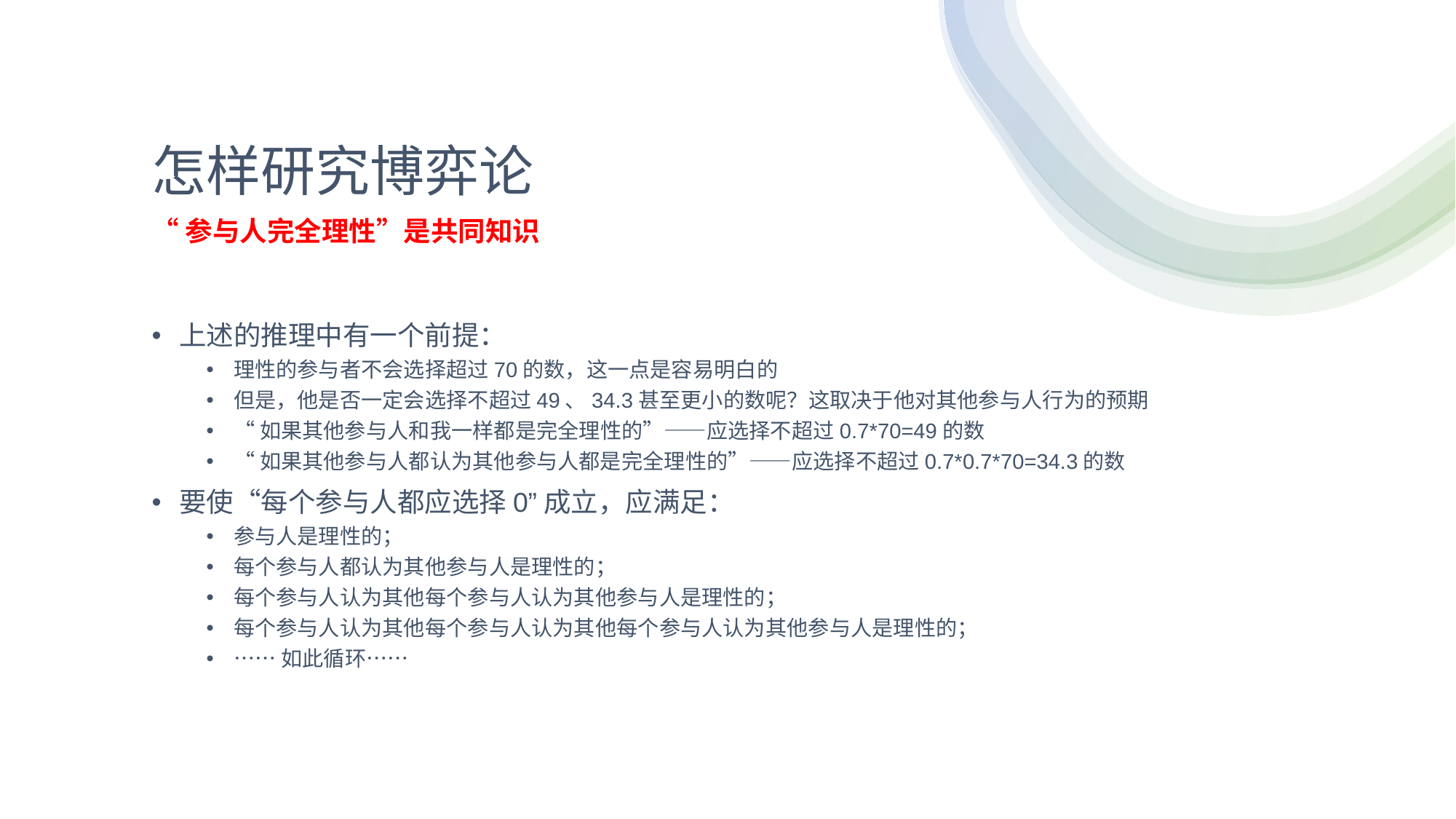

# 怎样研究博弈论
“参与人完全理性”是共同知识
上述的推理中有一个前提：
理性的参与者不会选择超过70的数，这一点是容易明白的
但是，他是否一定会选择不超过49、34.3甚至更小的数呢？这取决于他对其他参与人行为的预期
“如果其他参与人和我一样都是完全理性的”——应选择不超过0.7*70=49的数
“如果其他参与人都认为其他参与人都是完全理性的”——应选择不超过0.7*0.7*70=34.3的数
要使“每个参与人都应选择0”成立，应满足：
参与人是理性的；
每个参与人都认为其他参与人是理性的；
每个参与人认为其他每个参与人认为其他参与人是理性的；
每个参与人认为其他每个参与人认为其他每个参与人认为其他参与人是理性的；
……如此循环……